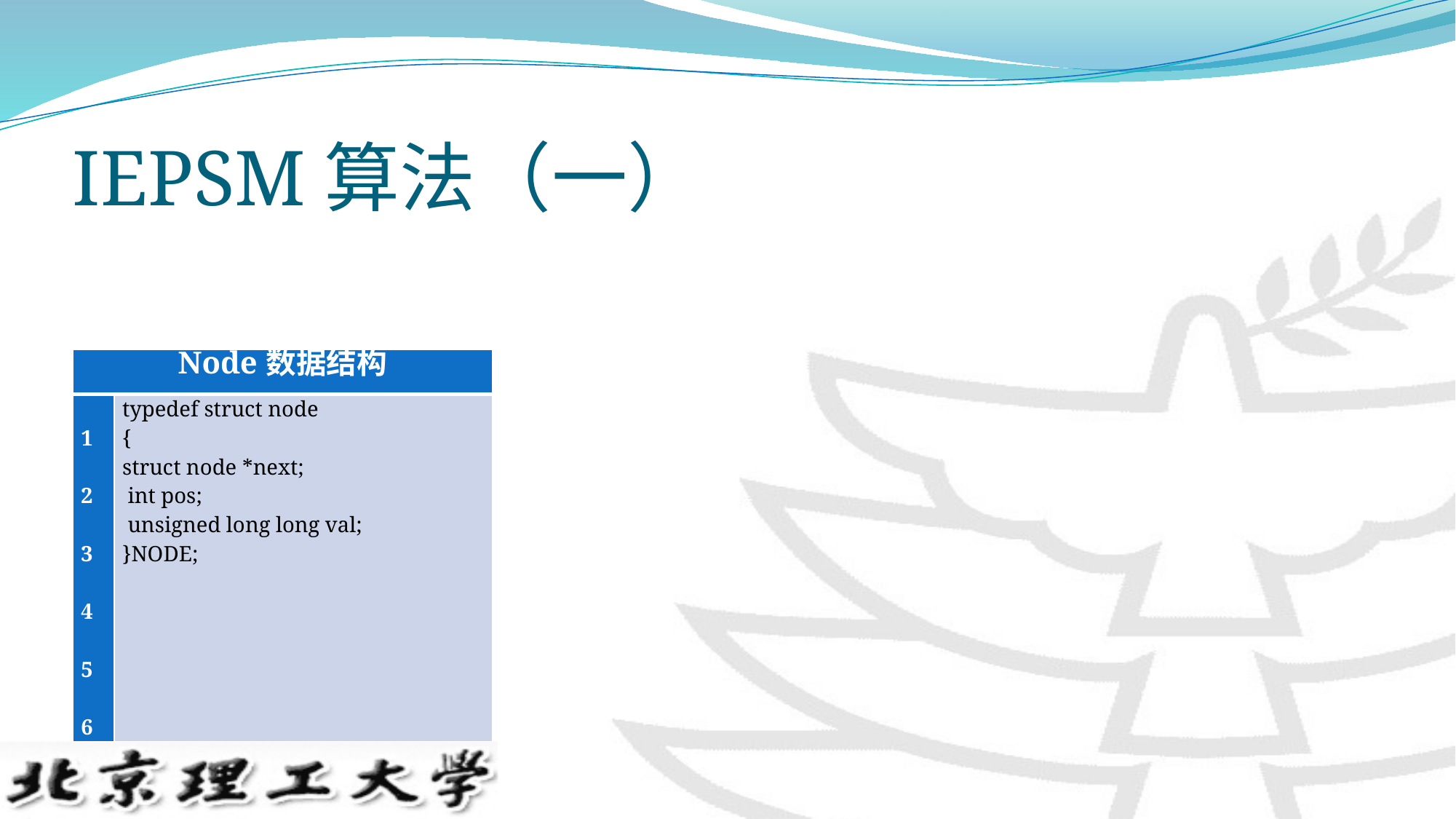

# IEPSM算法（一）
| Node数据结构 |  |
| --- | --- |
| 01 02 03 04 05 06 | typedef struct node { struct node \*next; int pos; unsigned long long val; }NODE; |